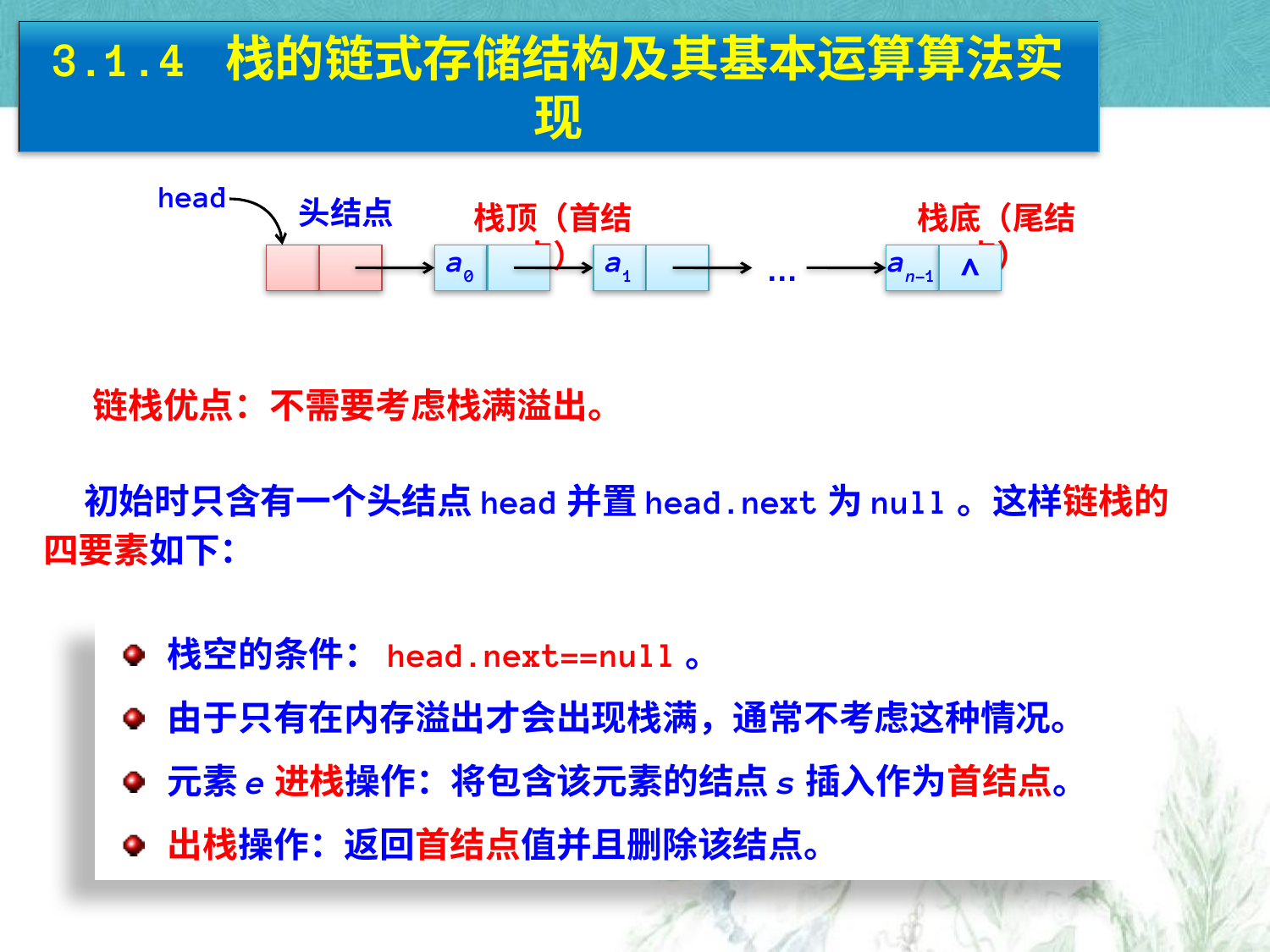

3.1.4 栈的链式存储结构及其基本运算算法实现
head
头结点

a0

a1

an-1
∧

…

栈顶（首结点）
栈底（尾结点）
    链栈优点：不需要考虑栈满溢出。
    初始时只含有一个头结点head并置head.next为null。这样链栈的四要素如下：
栈空的条件：head.next==null。
由于只有在内存溢出才会出现栈满，通常不考虑这种情况。
元素e进栈操作：将包含该元素的结点s插入作为首结点。
出栈操作：返回首结点值并且删除该结点。